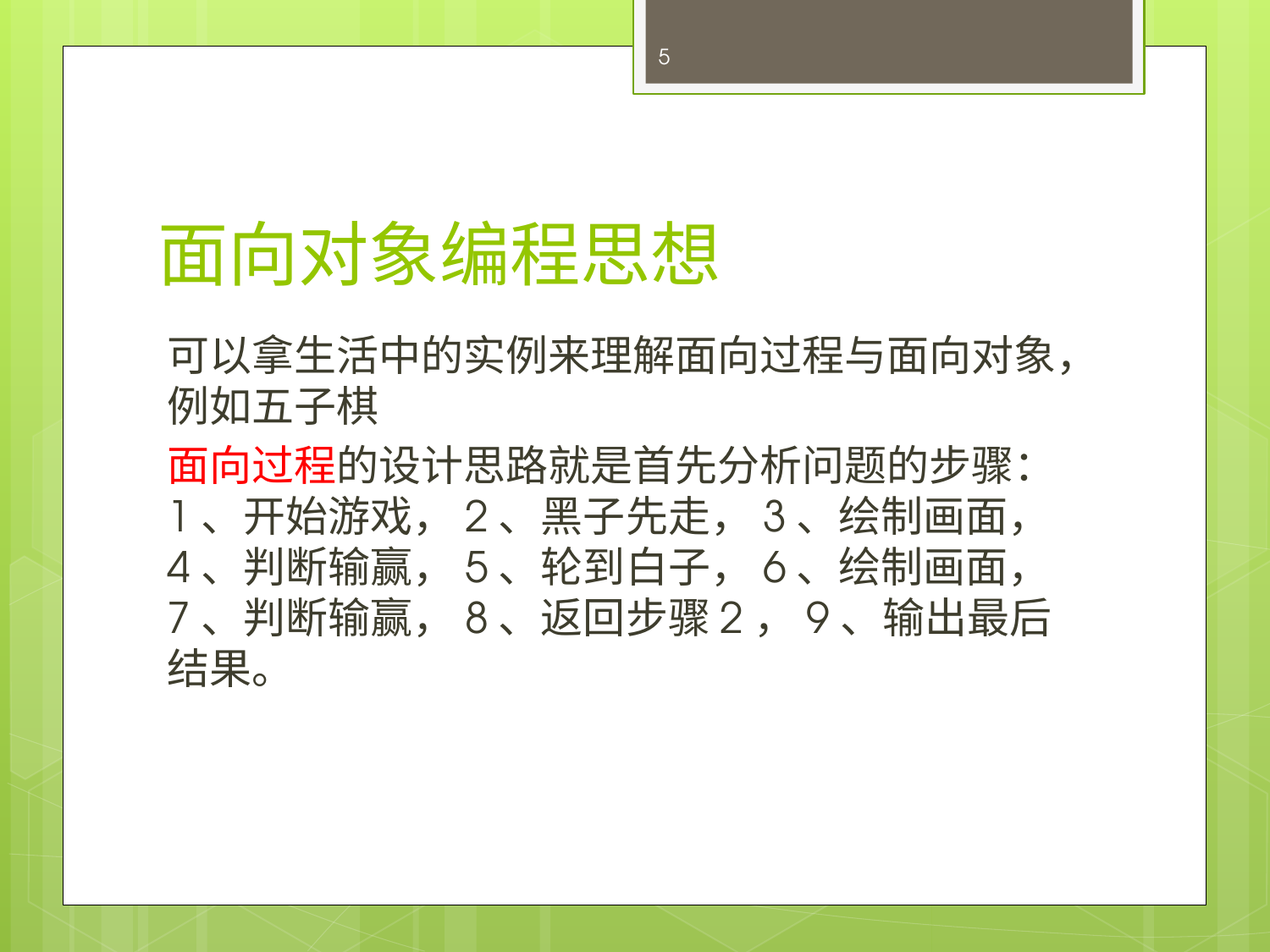

5
# 面向对象编程思想
可以拿生活中的实例来理解面向过程与面向对象，例如五子棋
面向过程的设计思路就是首先分析问题的步骤：1、开始游戏，2、黑子先走，3、绘制画面，4、判断输赢，5、轮到白子，6、绘制画面，7、判断输赢，8、返回步骤2，9、输出最后结果。